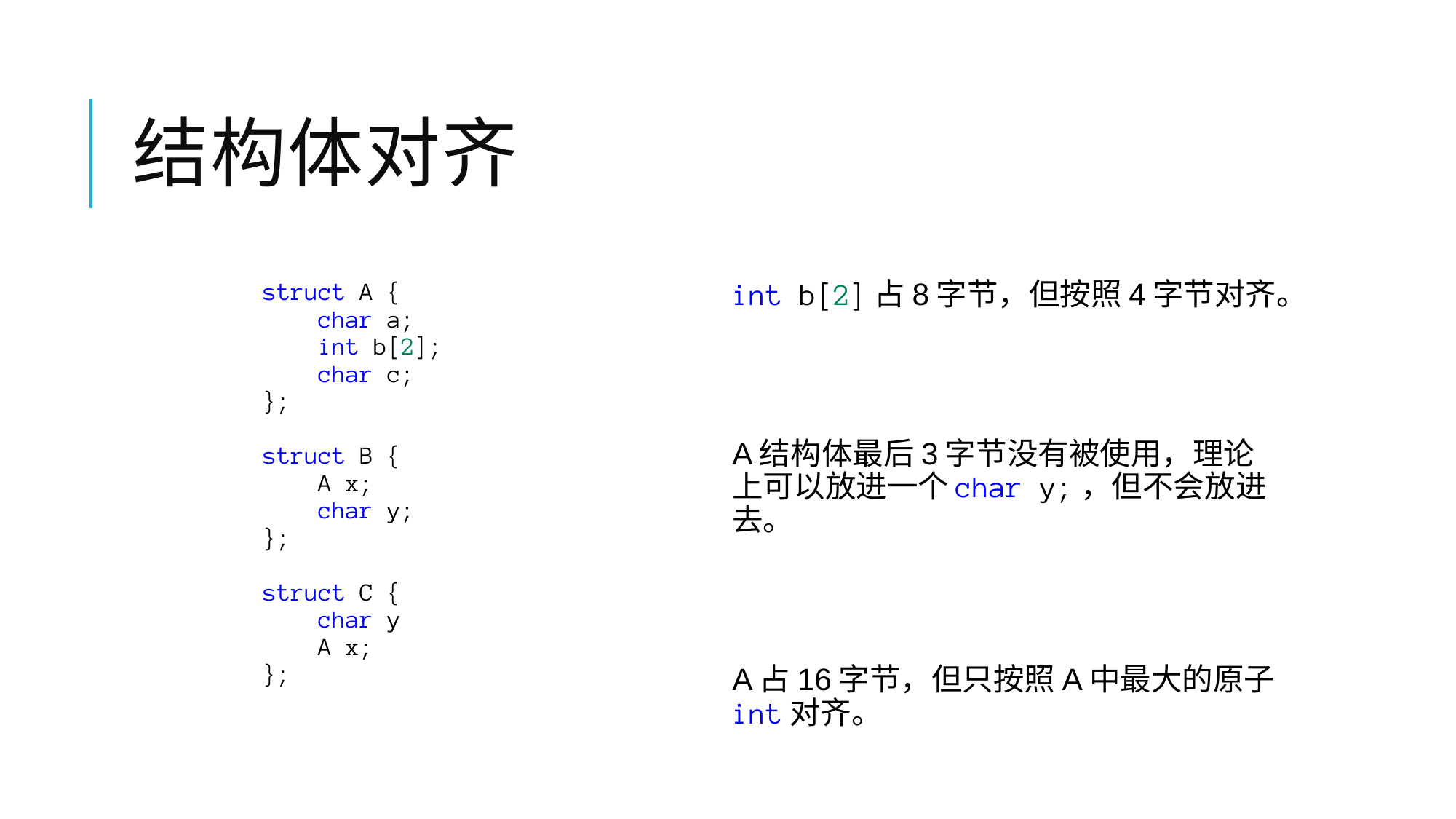

# 结构体对齐
struct A {
    char a;
    int b[2];
    char c;
};
struct B {
    A x;
    char y;
};
struct C {
    char y
    A x;
};

int b[2]占8字节，但按照4字节对齐。

A结构体最后3字节没有被使用，理论上可以放进一个char y;，但不会放进去。

A占16字节，但只按照A中最大的原子int对齐。